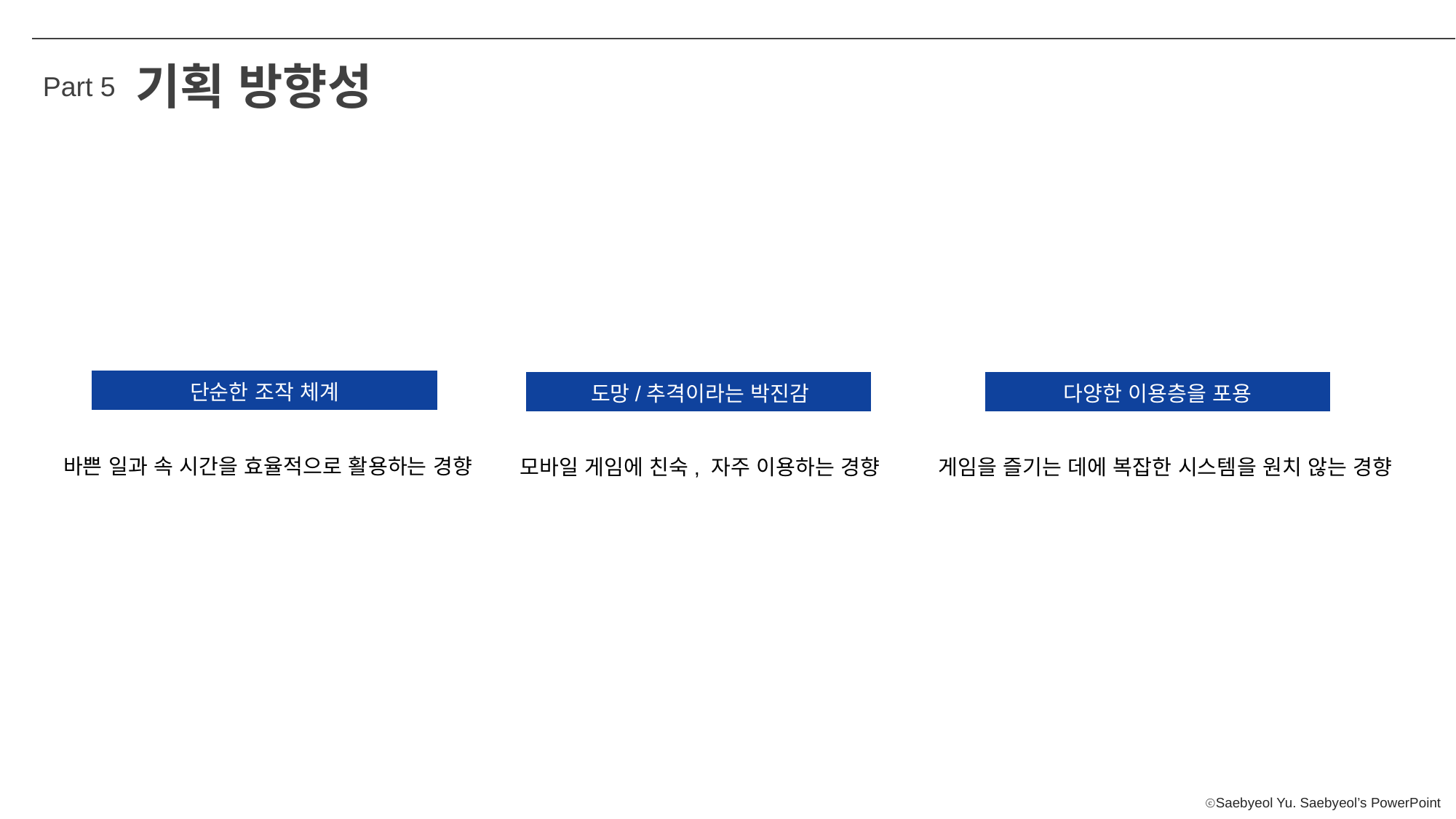

기획 방향성
Part 5

단순한 조작 체계
다양한 이용층을 포용
도망/추격이라는 박진감
바쁜 일과 속 시간을 효율적으로 활용하는 경향
게임을 즐기는 데에 복잡한 시스템을 원치 않는 경향
모바일 게임에 친숙, 자주 이용하는 경향